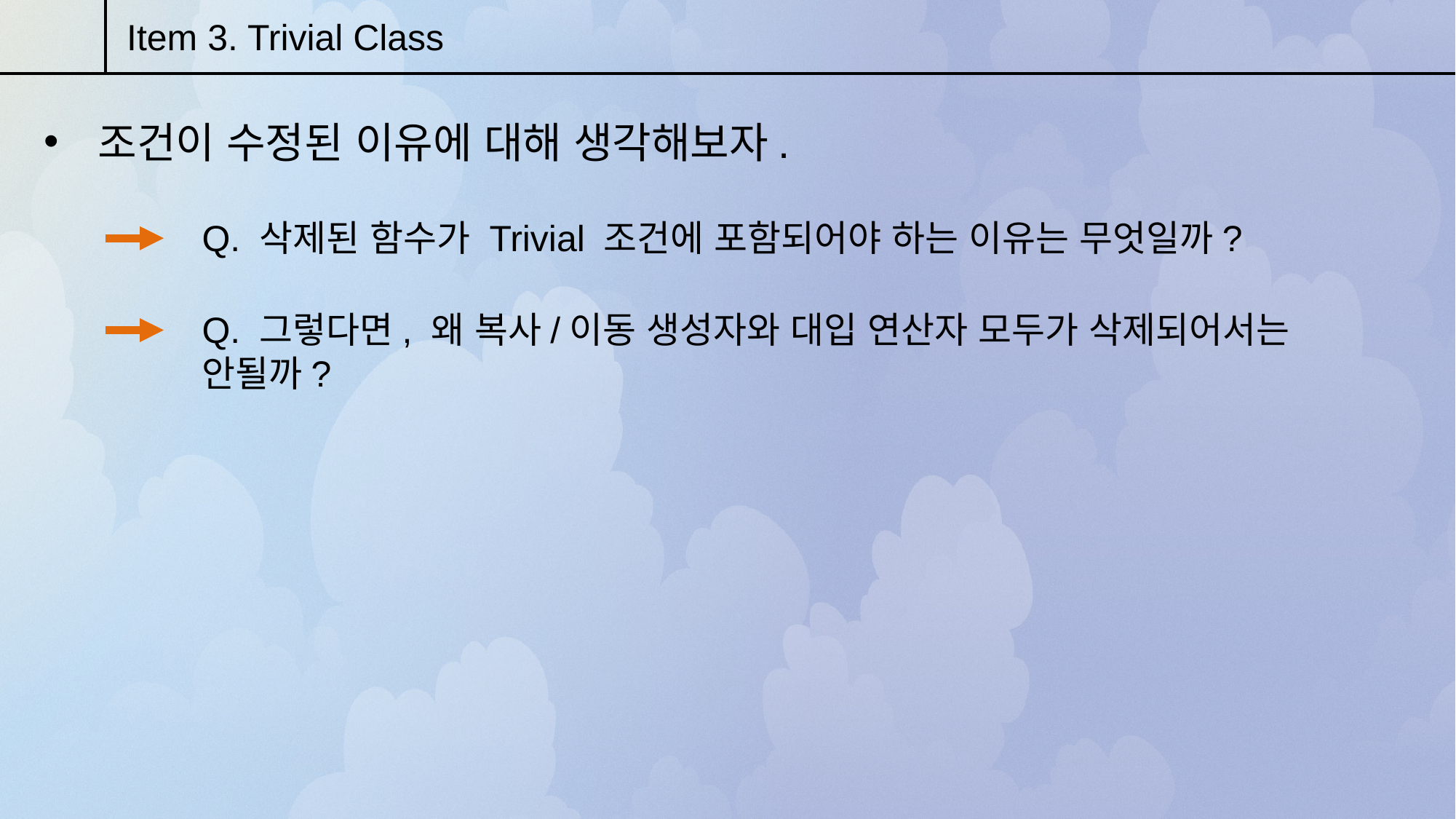

Item 3. Trivial Class
 조건이 수정된 이유에 대해 생각해보자.
Q. 삭제된 함수가 Trivial 조건에 포함되어야 하는 이유는 무엇일까?
Q. 그렇다면, 왜 복사/이동 생성자와 대입 연산자 모두가 삭제되어서는 안될까?